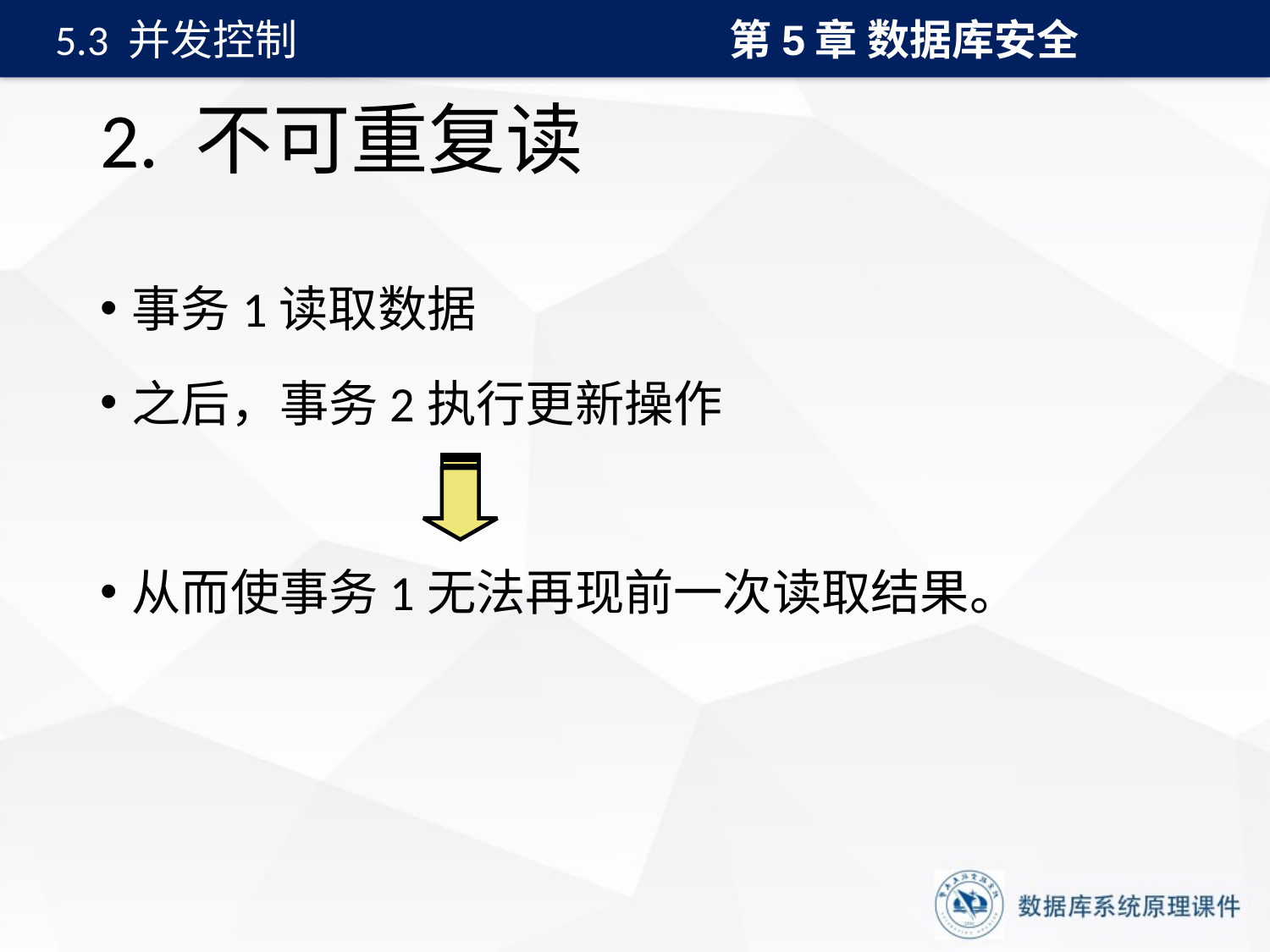

第5章 数据库安全
5.3 并发控制
# 2. 不可重复读
事务1读取数据
之后，事务2执行更新操作

从而使事务1无法再现前一次读取结果。